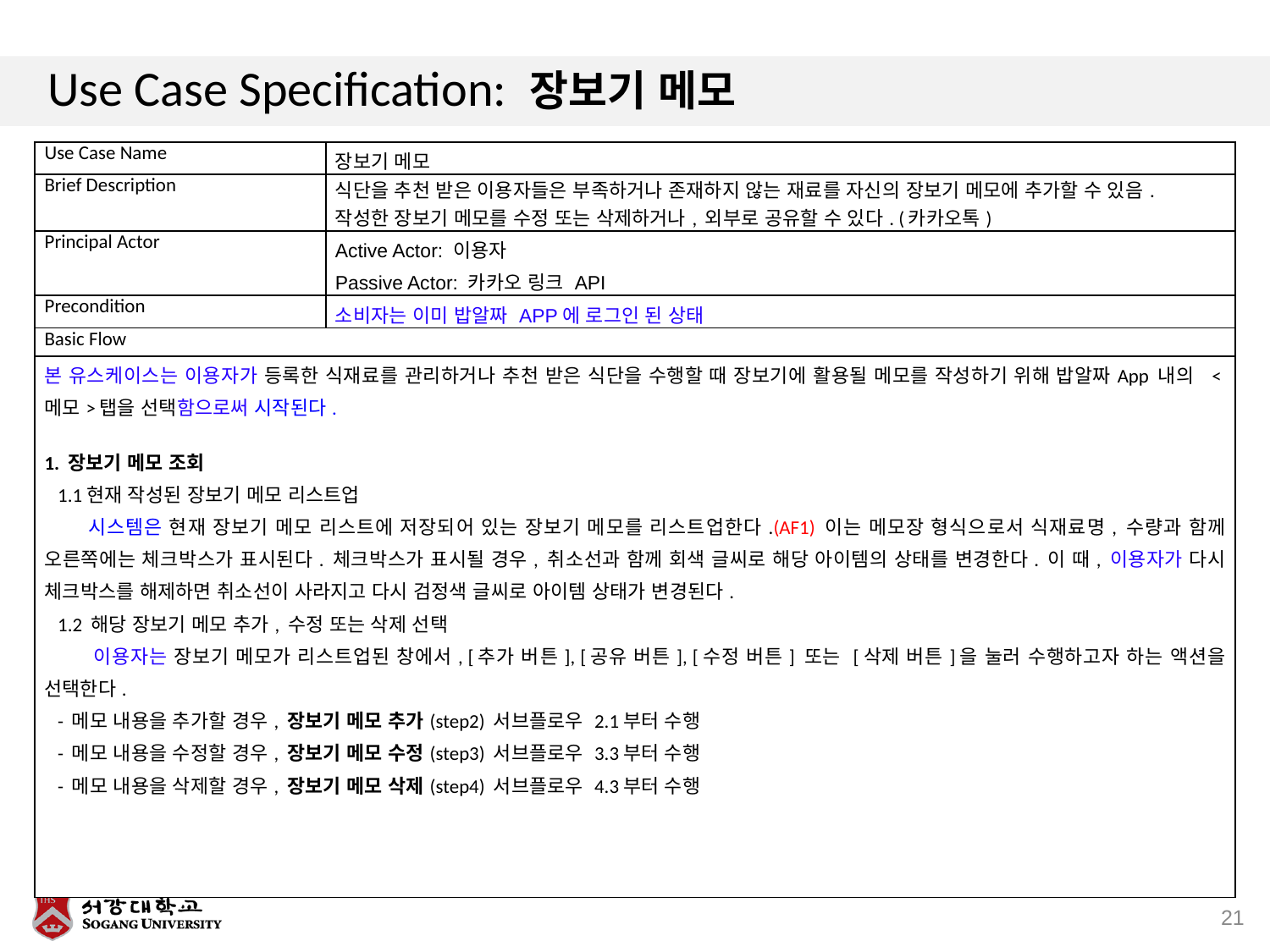

# Use Case Specification: 장보기 메모
| Use Case Name | 장보기 메모 |
| --- | --- |
| Brief Description | 식단을 추천 받은 이용자들은 부족하거나 존재하지 않는 재료를 자신의 장보기 메모에 추가할 수 있음. 작성한 장보기 메모를 수정 또는 삭제하거나, 외부로 공유할 수 있다. (카카오톡) |
| Principal Actor | Active Actor: 이용자 Passive Actor: 카카오 링크 API |
| Precondition | 소비자는 이미 밥알짜 APP에 로그인 된 상태 |
| Basic Flow |  |
| 본 유스케이스는 이용자가 등록한 식재료를 관리하거나 추천 받은 식단을 수행할 때 장보기에 활용될 메모를 작성하기 위해 밥알짜App 내의 <메모>탭을 선택함으로써 시작된다. 1. 장보기 메모 조회 1.1현재 작성된 장보기 메모 리스트업 시스템은 현재 장보기 메모 리스트에 저장되어 있는 장보기 메모를 리스트업한다.(AF1) 이는 메모장 형식으로서 식재료명, 수량과 함께 오른쪽에는 체크박스가 표시된다. 체크박스가 표시될 경우, 취소선과 함께 회색 글씨로 해당 아이템의 상태를 변경한다. 이 때, 이용자가 다시 체크박스를 해제하면 취소선이 사라지고 다시 검정색 글씨로 아이템 상태가 변경된다. 1.2 해당 장보기 메모 추가, 수정 또는 삭제 선택 이용자는 장보기 메모가 리스트업된 창에서, [추가 버튼], [공유 버튼], [수정 버튼] 또는 [삭제 버튼]을 눌러 수행하고자 하는 액션을 선택한다. - 메모 내용을 추가할 경우, 장보기 메모 추가(step2) 서브플로우 2.1부터 수행 - 메모 내용을 수정할 경우, 장보기 메모 수정(step3) 서브플로우 3.3부터 수행 - 메모 내용을 삭제할 경우, 장보기 메모 삭제(step4) 서브플로우 4.3부터 수행 |  |
21